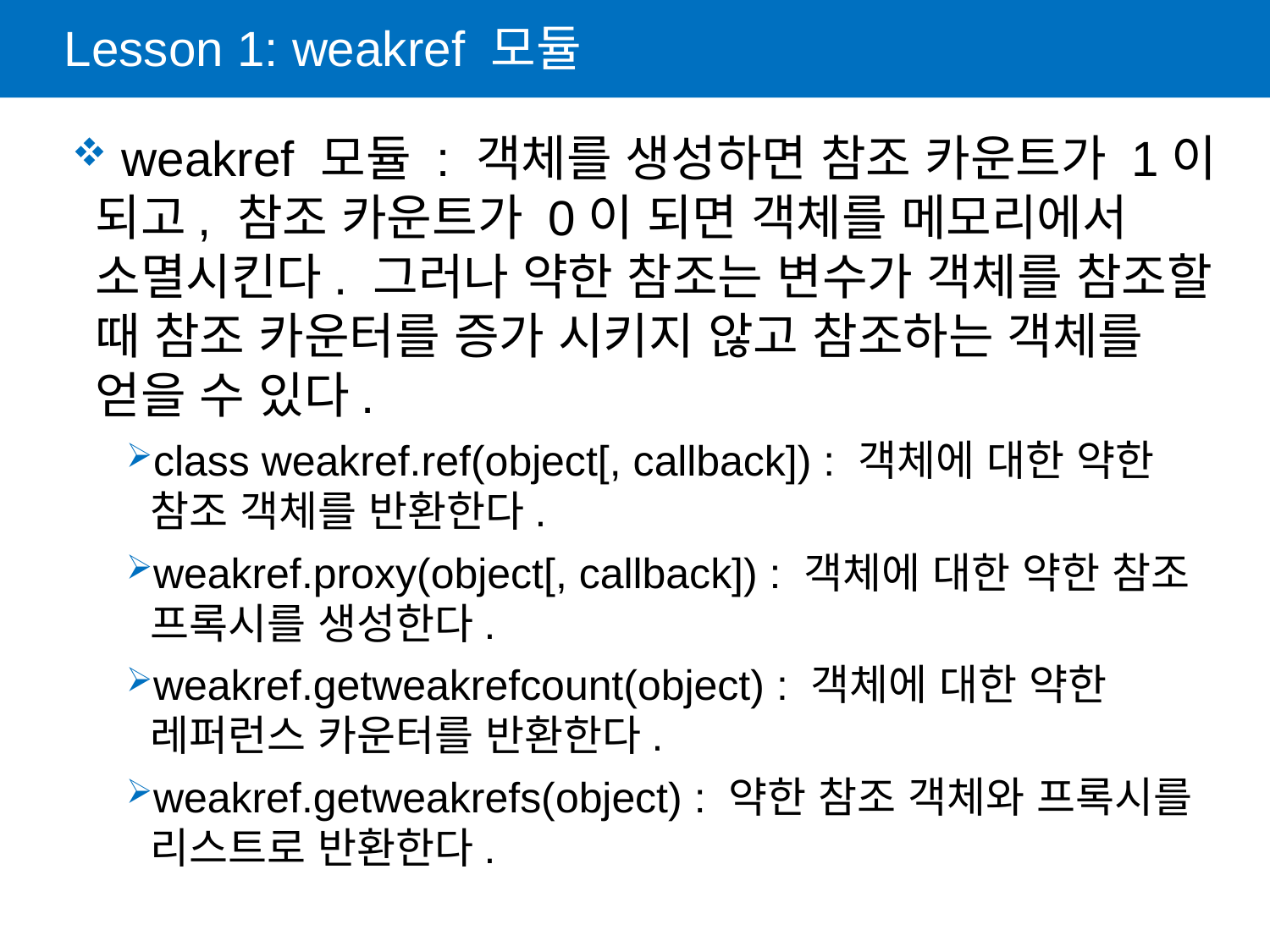

# Lesson 1: weakref 모듈
 weakref 모듈 : 객체를 생성하면 참조 카운트가 1이 되고, 참조 카운트가 0이 되면 객체를 메모리에서 소멸시킨다. 그러나 약한 참조는 변수가 객체를 참조할 때 참조 카운터를 증가 시키지 않고 참조하는 객체를 얻을 수 있다.
class weakref.ref(object[, callback]) : 객체에 대한 약한 참조 객체를 반환한다.
weakref.proxy(object[, callback]) : 객체에 대한 약한 참조 프록시를 생성한다.
weakref.getweakrefcount(object) : 객체에 대한 약한 레퍼런스 카운터를 반환한다.
weakref.getweakrefs(object) : 약한 참조 객체와 프록시를 리스트로 반환한다.